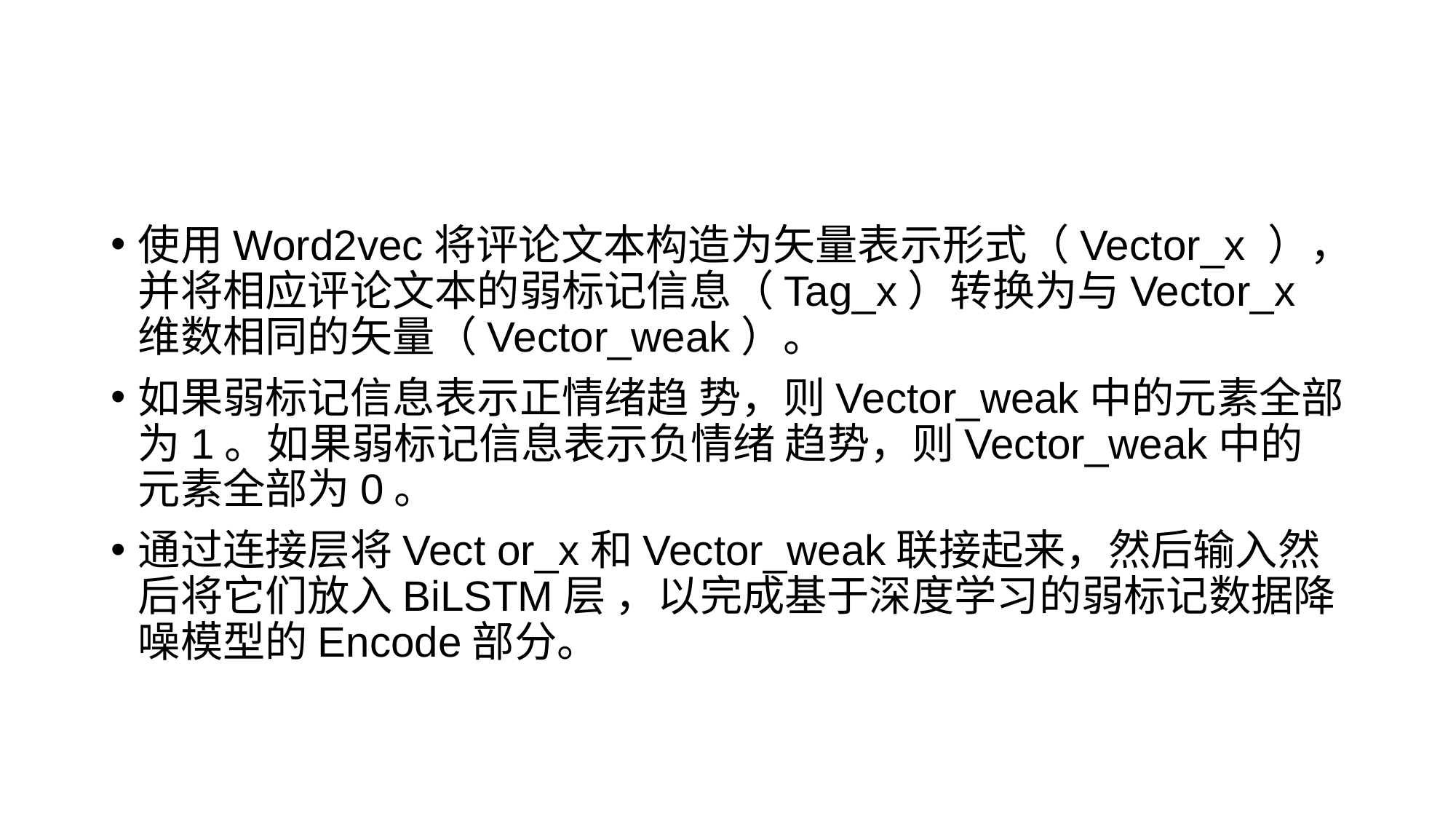

使用Word2vec将评论文本构造为矢量表示形式（Vector_x ），并将相应评论文本的弱标记信息（Tag_x）转换为与Vector_x 维数相同的矢量（Vector_weak）。
如果弱标记信息表示正情绪趋 势，则Vector_weak中的元素全部为1。如果弱标记信息表示负情绪 趋势，则Vector_weak中的元素全部为0。
通过连接层将Vect or_x和Vector_weak联接起来，然后输入然后将它们放入BiLSTM层 ，以完成基于深度学习的弱标记数据降噪模型的Encode部分。